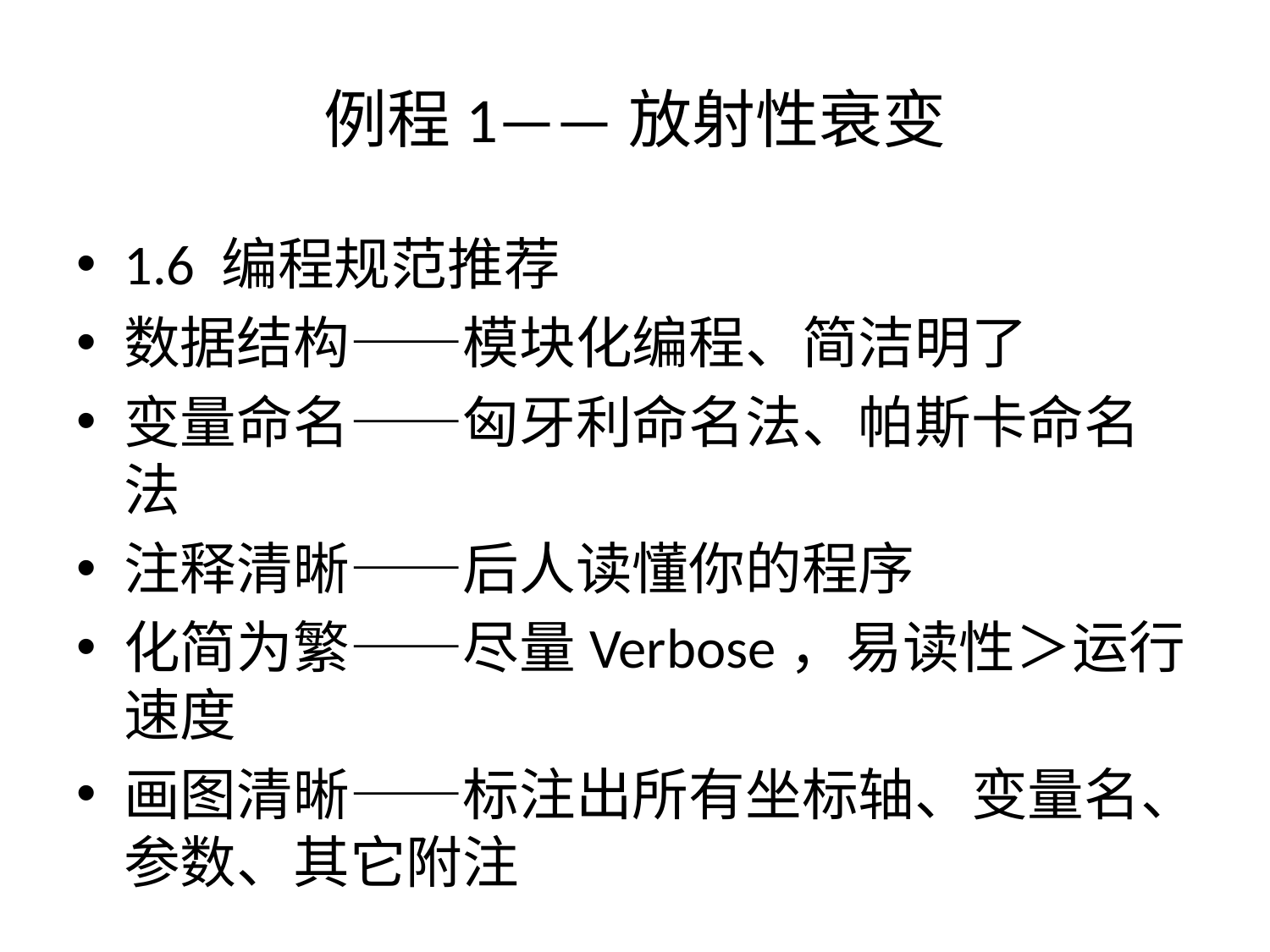

# 例程1——放射性衰变
1.6 编程规范推荐
数据结构——模块化编程、简洁明了
变量命名——匈牙利命名法、帕斯卡命名法
注释清晰——后人读懂你的程序
化简为繁——尽量Verbose，易读性＞运行速度
画图清晰——标注出所有坐标轴、变量名、参数、其它附注